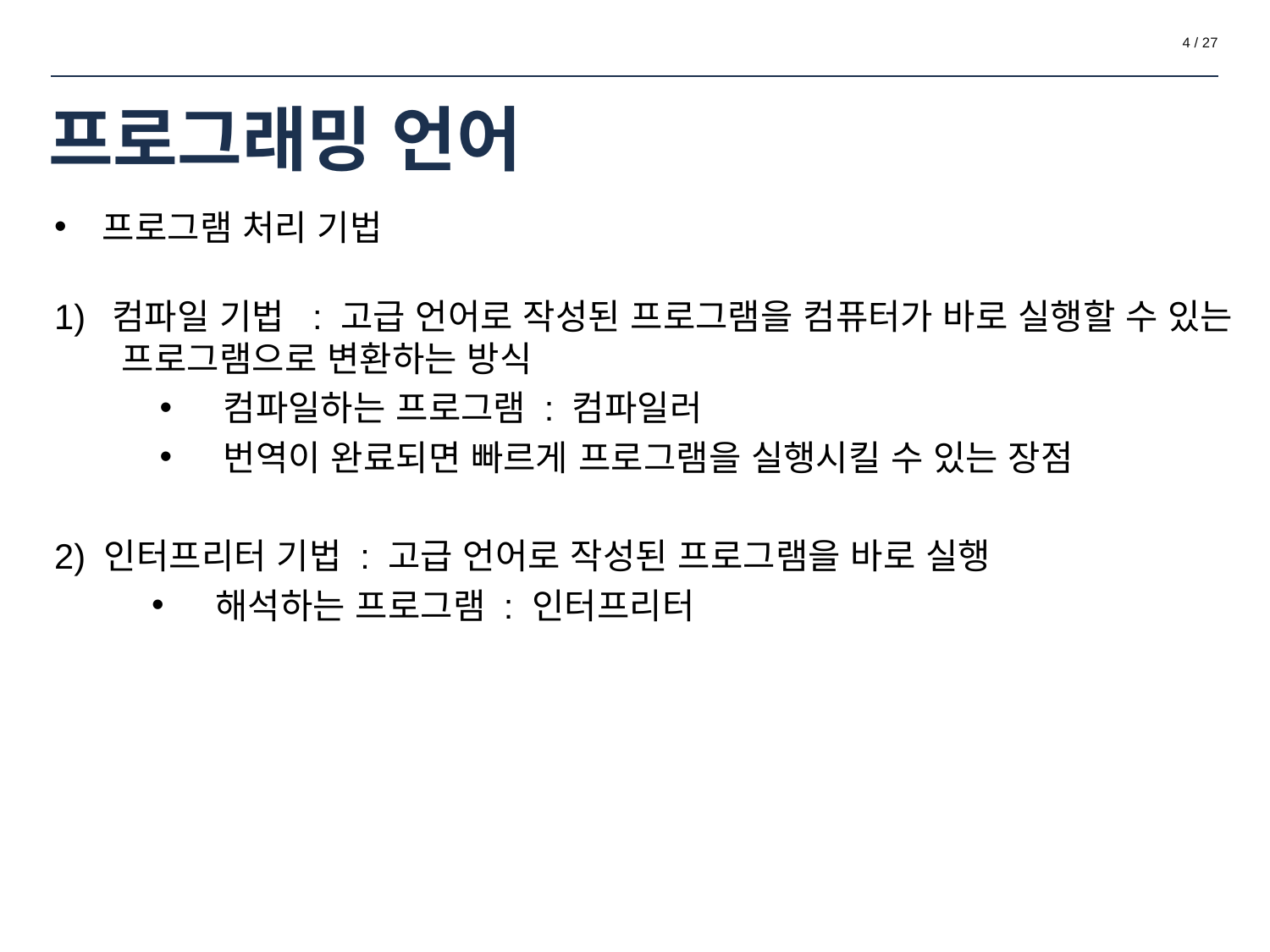

4 / 27
# 프로그래밍 언어
프로그램 처리 기법

컴파일 기법  : 고급 언어로 작성된 프로그램을 컴퓨터가 바로 실행할 수 있는
 프로그램으로 변환하는 방식
컴파일하는 프로그램 : 컴파일러
번역이 완료되면 빠르게 프로그램을 실행시킬 수 있는 장점

인터프리터 기법 : 고급 언어로 작성된 프로그램을 바로 실행
해석하는 프로그램 : 인터프리터